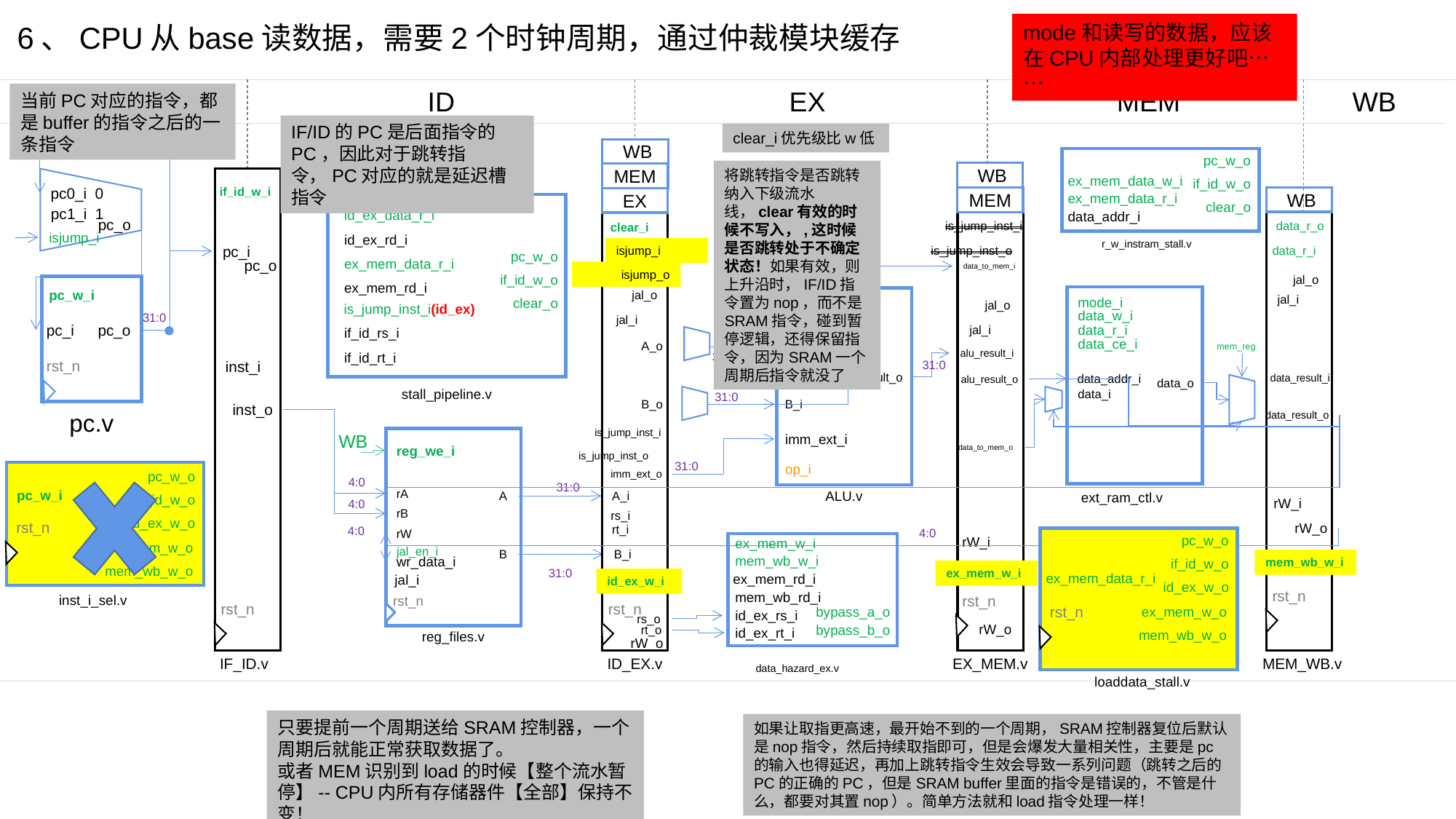

6、CPU从base读数据，需要2个时钟周期，通过仲裁模块缓存
mode和读写的数据，应该在CPU内部处理更好吧……
IF
ID
EX
MEM
WB
当前PC对应的指令，都是buffer的指令之后的一条指令
IF/ID的PC是后面指令的PC，因此对于跳转指令，PC对应的就是延迟槽指令
clear_i优先级比w低
WB

pc_w_o

WB

MEM
将跳转指令是否跳转纳入下级流水线，clear有效的时候不写入，,这时候是否跳转处于不确定状态！如果有效，则上升沿时，IF/ID指令置为nop，而不是SRAM指令，碰到暂停逻辑，还得保留指令，因为SRAM一个周期后指令就没了

ex_mem_data_w_i

if_id_w_o
if_id_w_i
pc0_i  0
WB

MEM
EX

ex_mem_data_r_i

clear_o

pc1_i  1
id_ex_data_r_i
data_addr_i
pc_o

is_jump_inst_i
data_r_o
clear_i
isjump_i
id_ex_rd_i
r_w_instram_stall.v
pc_i
data_r_i
isjump_i
is_jump_inst_o
pc_w_o
ex_mem_data_r_i
pc_o
data_to_mem_i
isjump_o
if_id_w_o
jal_o
ex_mem_rd_i

pc_w_i
jal_o
jal_i

mode_i
clear_o
jal_o
is_jump_inst_i(id_ex)
alu_src_i
data_w_i
31:0
jal_i
pc_i
pc_o
data_r_i
jal_i
if_id_rs_i

data_ce_i

A_o
A_i
mem_reg
alu_result_i
if_id_rt_i
31:0
rst_n
inst_i
31:0
alu_result_o
data_addr_i
data_result_i
alu_result_o
data_o
stall_pipeline.v
data_i

31:0

B_i
B_o
inst_o
pc.v
data_result_o
is_jump_inst_i
WB
imm_ext_i

reg_we_i
data_to_mem_o
is_jump_inst_o
31:0
op_i

pc_w_o
imm_ext_o
4:0
31:0
rA
pc_w_i
ALU.v
A
A_i
ext_ram_ctl.v
if_id_w_o
rW_i
4:0
rB
rs_i
id_ex_w_o
rst_n
rW_o
rt_i
4:0
4:0
rW
pc_w_o
rW_i

ex_mem_w_i
ex_mem_w_o

jal_en_i
B
B_i

mem_wb_w_i
wr_data_i
mem_wb_w_i
if_id_w_o
mem_wb_w_o
31:0
ex_mem_w_i
ex_mem_data_r_i
ex_mem_rd_i
jal_i
id_ex_w_i
id_ex_w_o
rst_n
mem_wb_rd_i
inst_i_sel.v
rst_n
rst_n
rst_n
rst_n
rst_n
ex_mem_w_o
bypass_a_o
id_ex_rs_i

rs_o

rW_o
bypass_b_o
rt_o

id_ex_rt_i
mem_wb_w_o
reg_files.v

rW_o

IF_ID.v
ID_EX.v
EX_MEM.v
MEM_WB.v
data_hazard_ex.v
loaddata_stall.v
只要提前一个周期送给SRAM控制器，一个周期后就能正常获取数据了。
或者MEM识别到load的时候【整个流水暂停】-- CPU内所有存储器件【全部】保持不变！
如果让取指更高速，最开始不到的一个周期，SRAM控制器复位后默认是nop指令，然后持续取指即可，但是会爆发大量相关性，主要是pc的输入也得延迟，再加上跳转指令生效会导致一系列问题（跳转之后的PC的正确的PC，但是SRAM buffer里面的指令是错误的，不管是什么，都要对其置nop）。简单方法就和load指令处理一样！